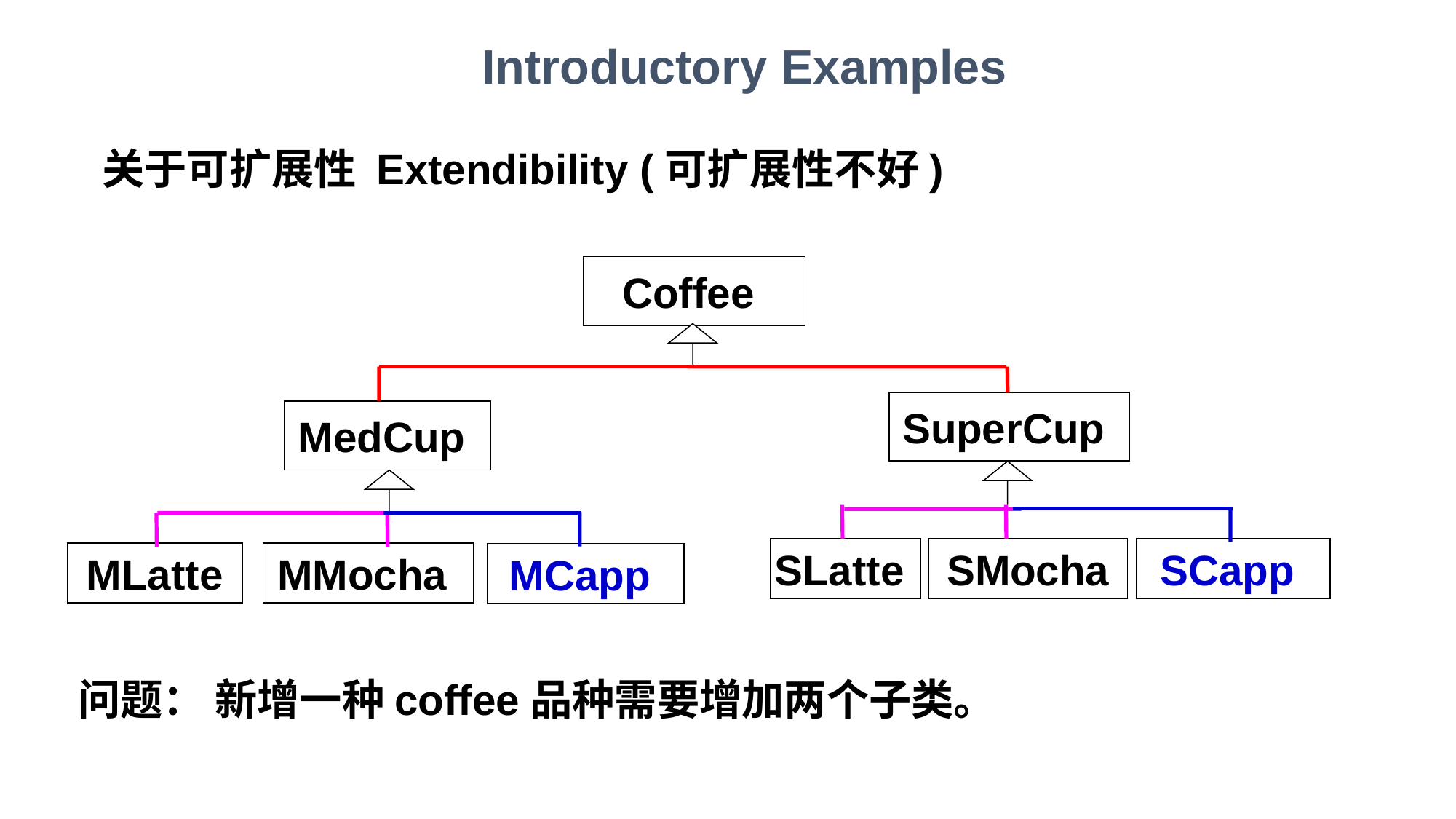

Introductory Examples
关于可扩展性 Extendibility (可扩展性不好)
Coffee

SuperCup
MedCup

SCapp

MCapp

SLatte
SMocha
  MLatte
MMocha
问题： 新增一种coffee品种需要增加两个子类。